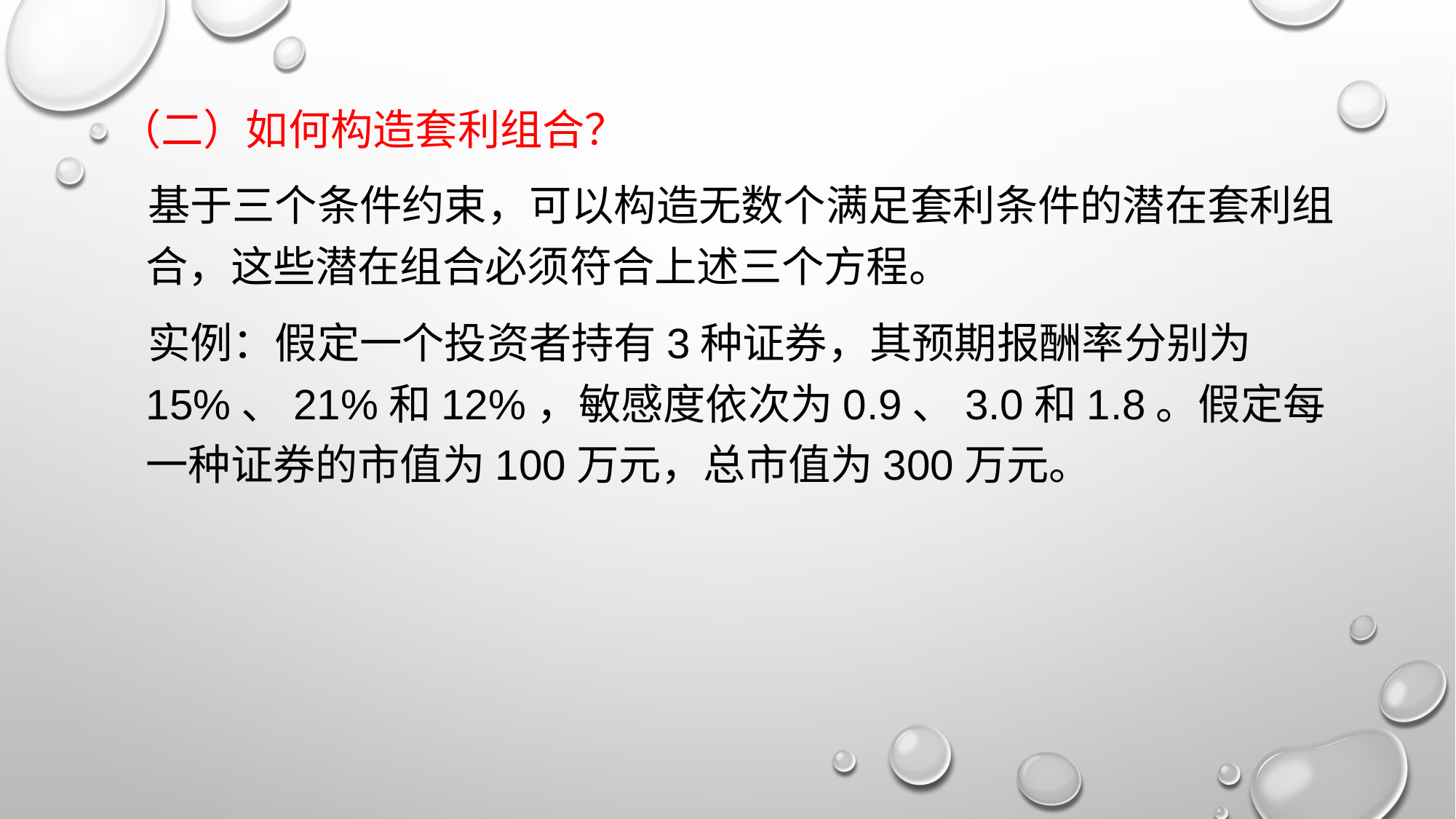

（二）如何构造套利组合？
  基于三个条件约束，可以构造无数个满足套利条件的潜在套利组合，这些潜在组合必须符合上述三个方程。
  实例：假定一个投资者持有3种证券，其预期报酬率分别为15%、21%和12%，敏感度依次为0.9、3.0和1.8。假定每一种证券的市值为100万元，总市值为300万元。